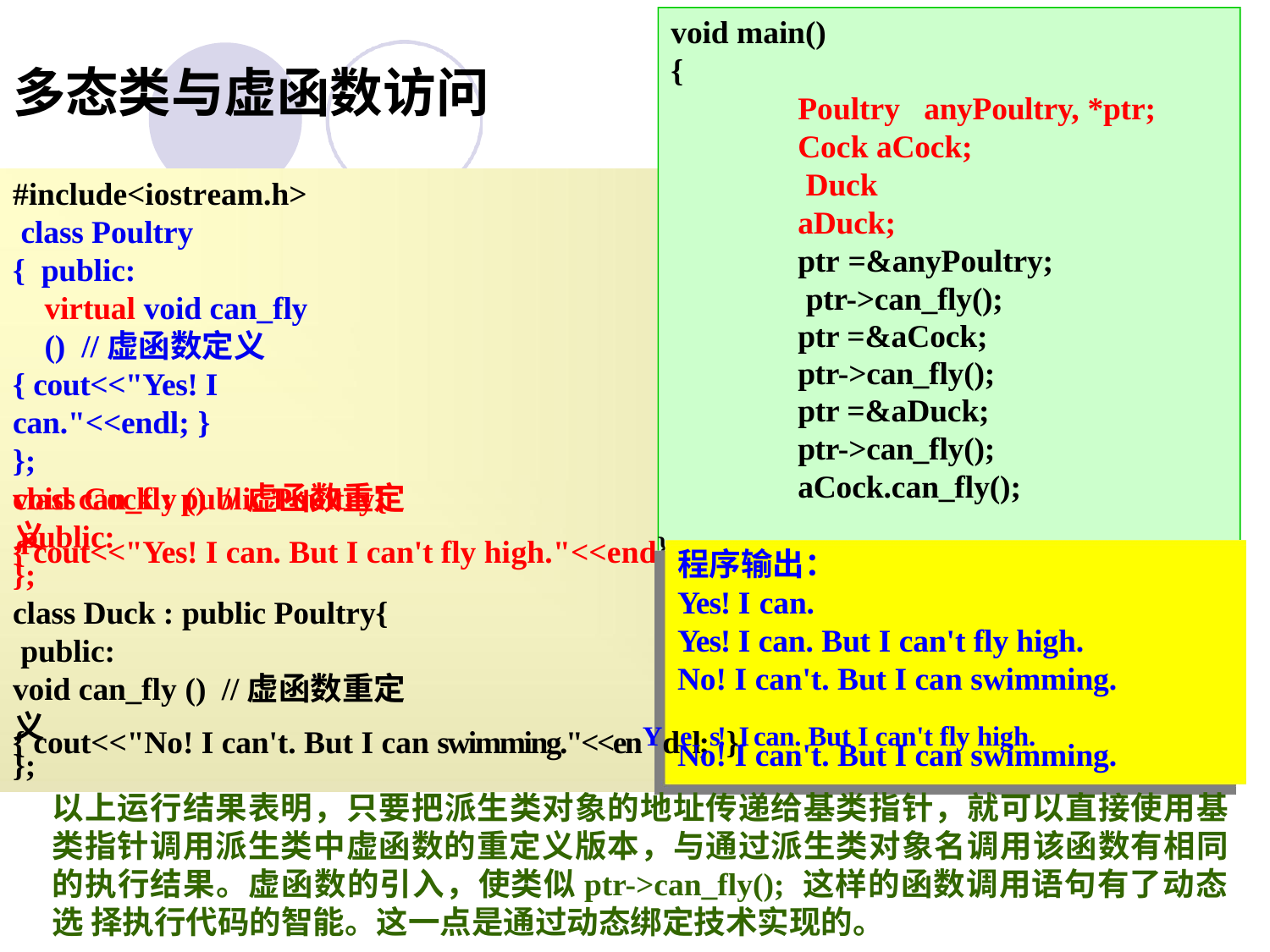

void main()
{
Poultry
# 多态类与虚函数访问
anyPoultry, *ptr;
Cock aCock;  Duck aDuck;
ptr =&anyPoultry;  ptr->can_fly();
ptr =&aCock;  ptr->can_fly();  ptr =&aDuck;  ptr->can_fly();  aCock.can_fly();  aDuck.can_fly();

#include<iostream.h>  class Poultry {  public:
virtual void can_fly () //虚函数定义
{ cout<<"Yes! I can."<<endl; }
};
class Cock : public Poultry{  public:
void can_fly () //虚函数重定义
{ cout<<"Yes! I can. But I can't fly high."<<end}
l; }

程序输出：
Yes! I can.
Yes! I can. But I can't fly high.  No! I can't. But I can swimming.
};
class Duck : public Poultry{  public:
void can_fly () //虚函数重定义
{ cout<<"No! I can't. But I can swimming."<<enYdel;s!}I can. But I can't fly high.
No! I can't. But I can swimming.

};
以上运行结果表明，只要把派生类对象的地址传递给基类指针，就可以直接使用基 类指针调用派生类中虚函数的重定义版本，与通过派生类对象名调用该函数有相同 的执行结果。虚函数的引入，使类似ptr->can_fly(); 这样的函数调用语句有了动态选 择执行代码的智能。这一点是通过动态绑定技术实现的。